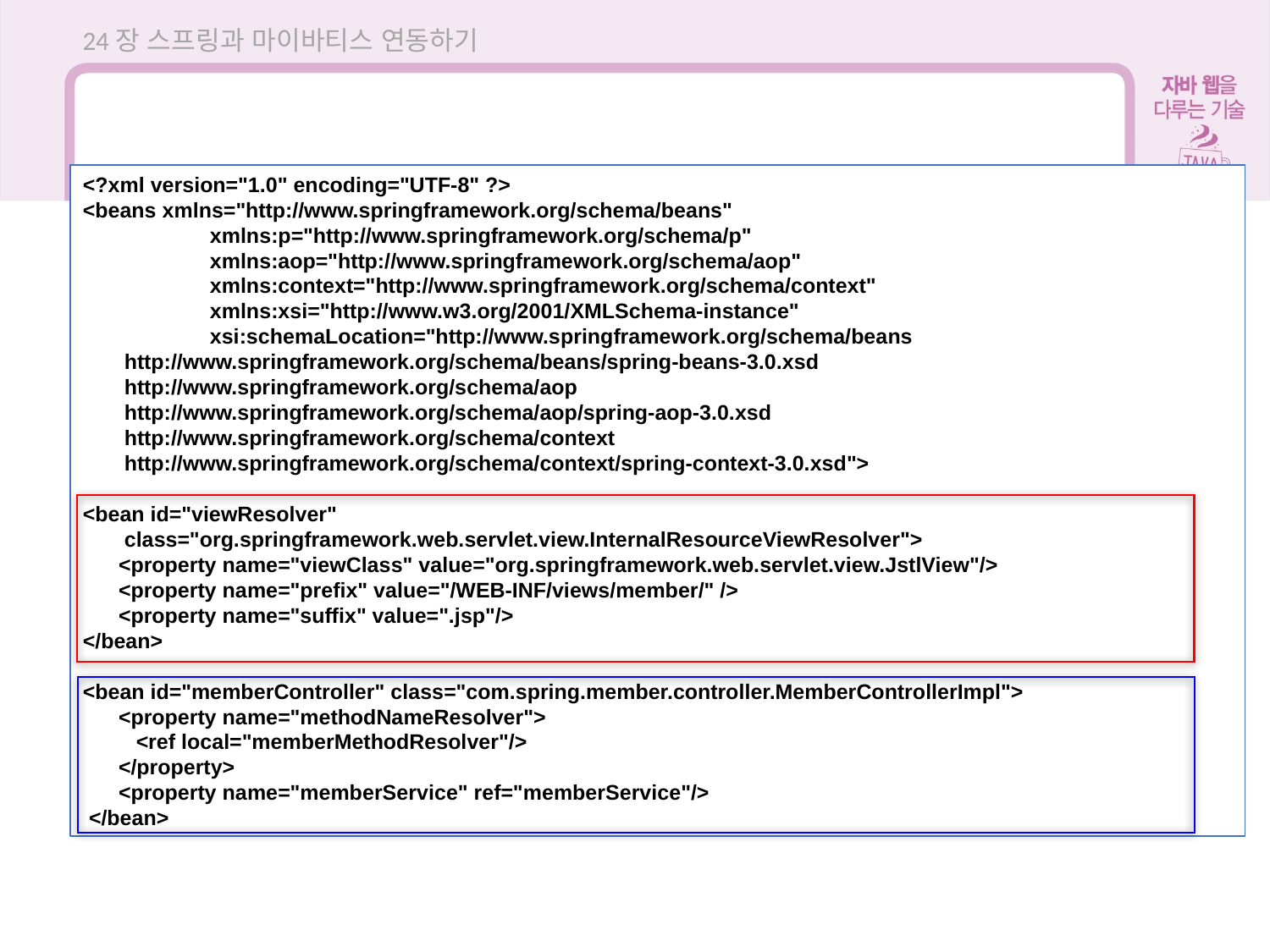

24장 스프링과 마이바티스 연동하기
<?xml version="1.0" encoding="UTF-8" ?>
<beans xmlns="http://www.springframework.org/schema/beans"
	xmlns:p="http://www.springframework.org/schema/p"
	xmlns:aop="http://www.springframework.org/schema/aop"
	xmlns:context="http://www.springframework.org/schema/context"
	xmlns:xsi="http://www.w3.org/2001/XMLSchema-instance"
	xsi:schemaLocation="http://www.springframework.org/schema/beans
       http://www.springframework.org/schema/beans/spring-beans-3.0.xsd
       http://www.springframework.org/schema/aop
       http://www.springframework.org/schema/aop/spring-aop-3.0.xsd
       http://www.springframework.org/schema/context
       http://www.springframework.org/schema/context/spring-context-3.0.xsd">

<bean id="viewResolver"
       class="org.springframework.web.servlet.view.InternalResourceViewResolver">
      <property name="viewClass" value="org.springframework.web.servlet.view.JstlView"/>
      <property name="prefix" value="/WEB-INF/views/member/" />
      <property name="suffix" value=".jsp"/>
</bean>

<bean id="memberController" class="com.spring.member.controller.MemberControllerImpl">
      <property name="methodNameResolver">
         <ref local="memberMethodResolver"/>
      </property>
      <property name="memberService" ref="memberService"/>
 </bean>